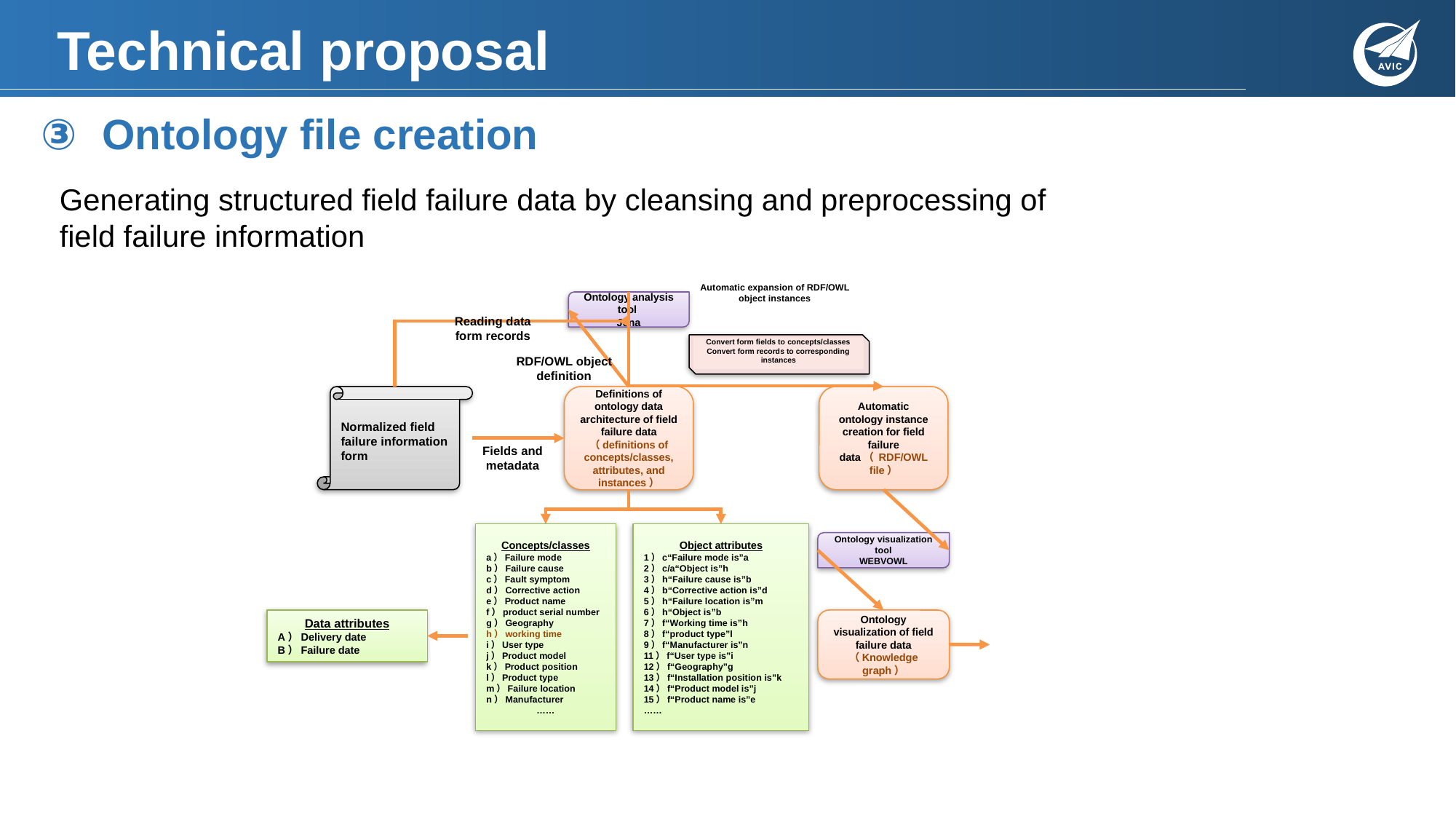

# Technical proposal
Ontology file creation
Generating structured field failure data by cleansing and preprocessing of field failure information
Automatic expansion of RDF/OWL object instances
Ontology analysis tool
Jena
Reading data form records
将表字段名转化为概念类
将表记录值转化为对应实例
Convert form fields to concepts/classes
Convert form records to corresponding instances
RDF/OWL object definition
Normalized field failure information form
Definitions of ontology data architecture of field failure data
（definitions of concepts/classes, attributes, and instances）
Automatic ontology instance creation for field failure data（ RDF/OWL file）
Fields and metadata
Concepts/classes
a）Failure mode
b）Failure cause
c）Fault symptom
d）Corrective action
e）Product name
f）product serial number
g）Geography
h）working time
i）User type
j）Product model
k）Product position
l）Product type
m）Failure location
n）Manufacturer
……
Object attributes
1）c“Failure mode is”a
2）c/a“Object is”h
3）h“Failure cause is”b
4）b“Corrective action is”d
5）h“Failure location is”m
6）h“Object is”b
7）f“Working time is”h
8）f“product type”l
9）f“Manufacturer is”n
11）f“User type is”i
12）f“Geography”g
13）f“Installation position is”k
14）f“Product model is”j
15）f“Product name is”e
……
Ontology visualization tool
WEBVOWL
Ontology visualization of field failure data
（Knowledge graph）
Data attributes
A）Delivery date
B）Failure date